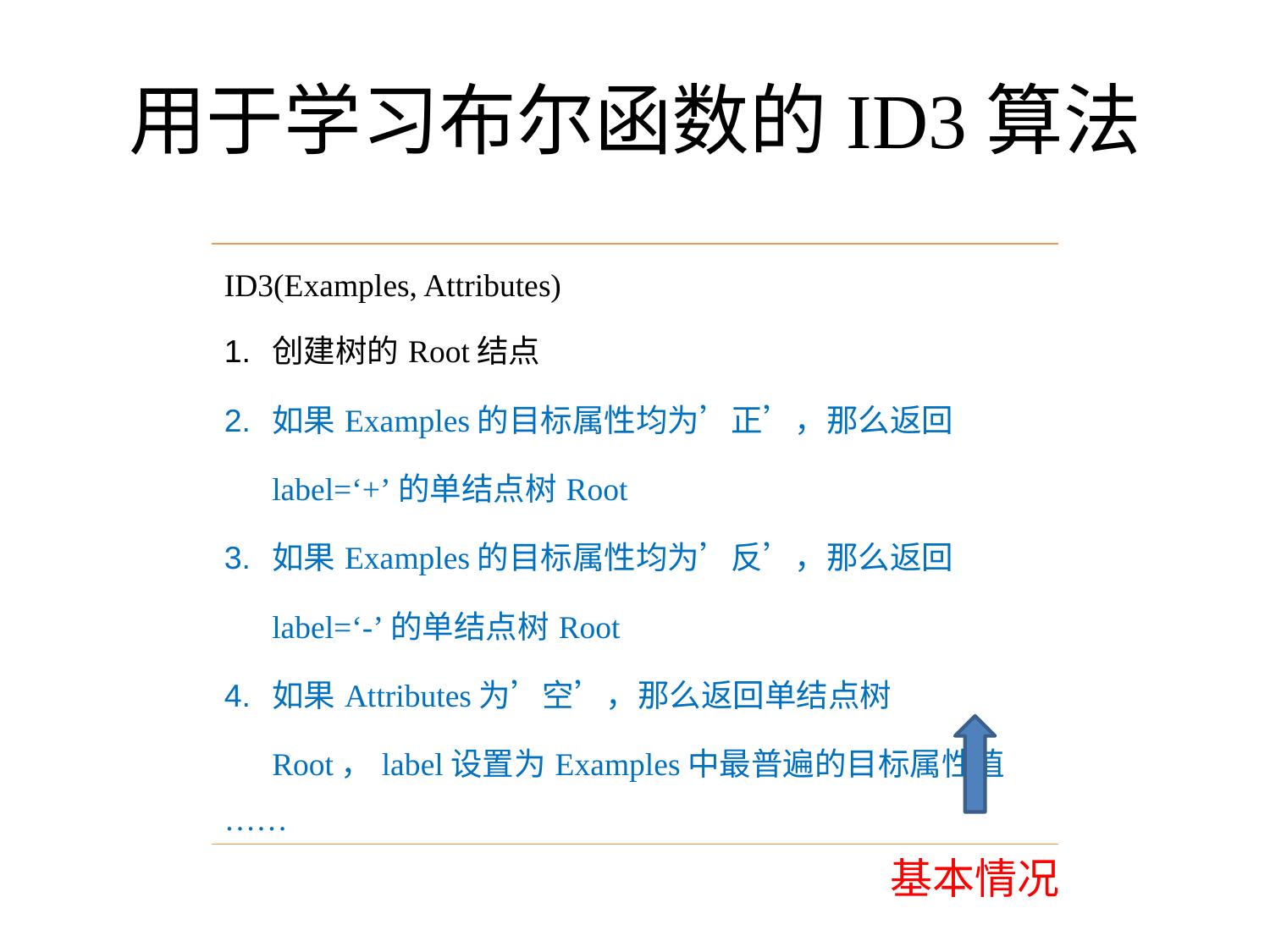

# 用于学习布尔函数的ID3算法
| ID3(Examples, Attributes) 创建树的Root结点 如果Examples的目标属性均为’正’，那么返回label=‘+’的单结点树Root 如果Examples的目标属性均为’反’，那么返回label=‘-’的单结点树Root 如果Attributes为’空’，那么返回单结点树Root，label设置为Examples中最普遍的目标属性值 …… |
| --- |

基本情况